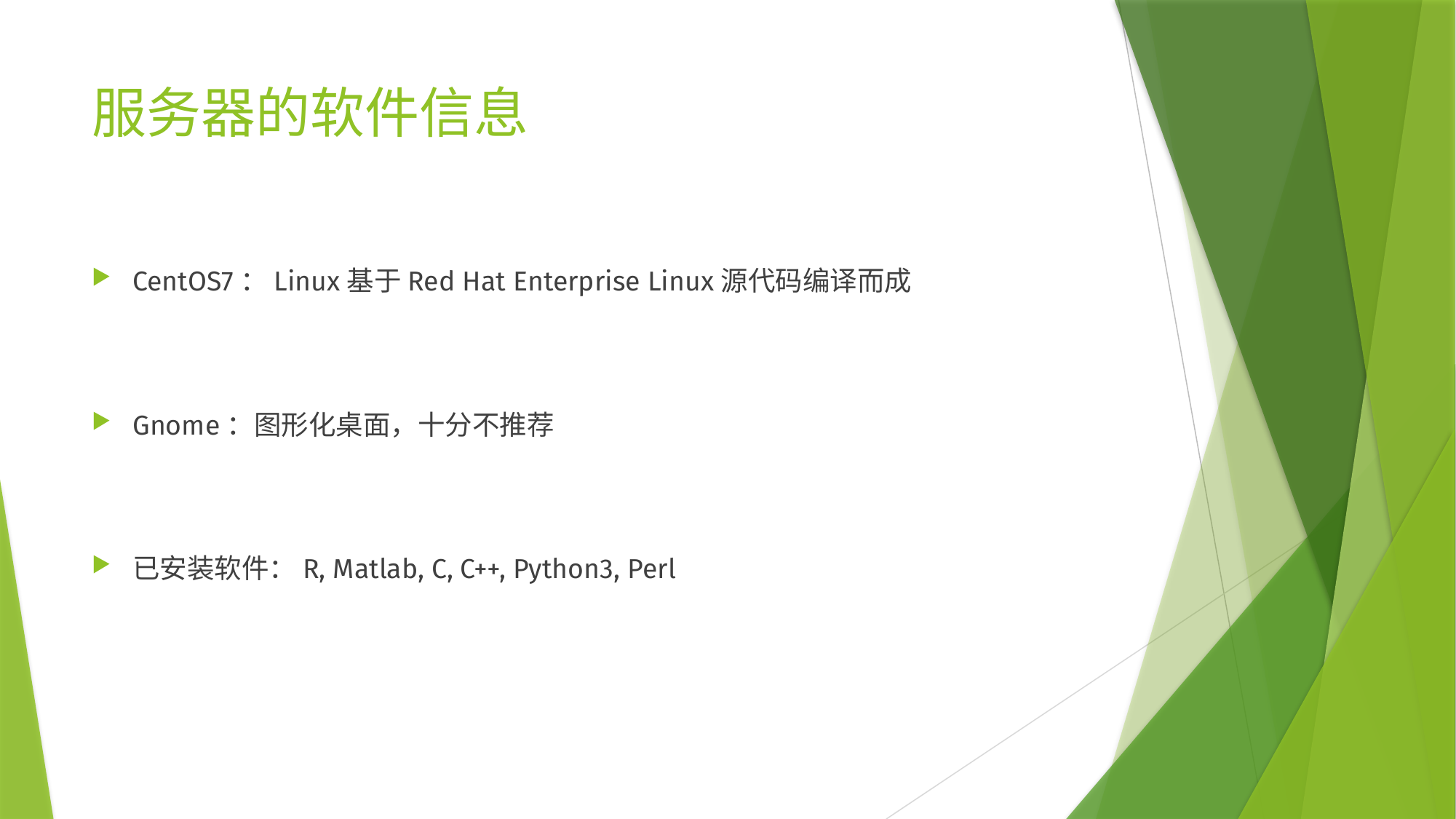

# 服务器的软件信息
CentOS7：Linux基于Red Hat Enterprise Linux源代码编译而成

Gnome：图形化桌面，十分不推荐

已安装软件：R, Matlab, C, C++, Python3, Perl